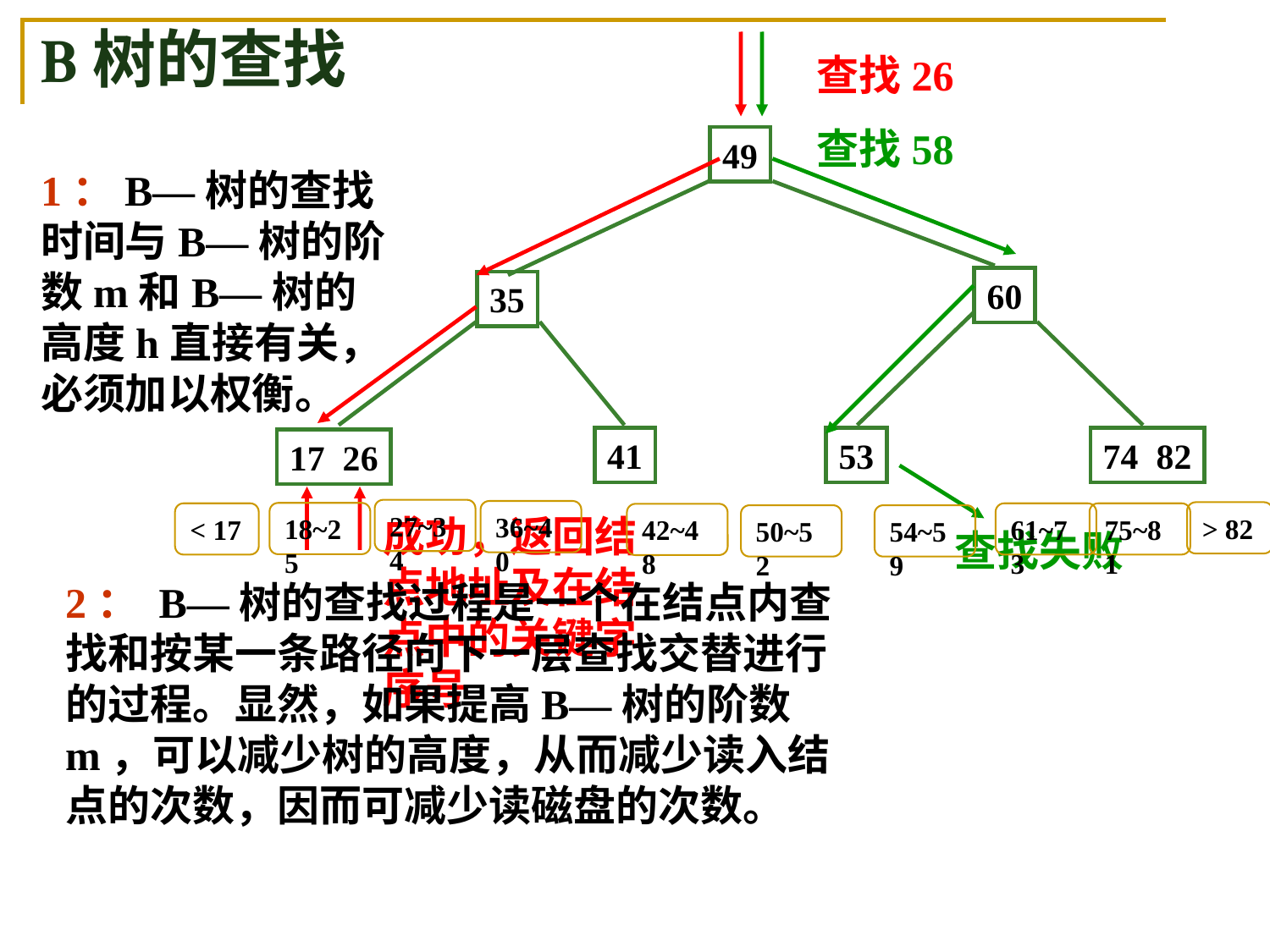

B树的查找

查找26
查找58
49

60
35

41
53
74  82
17  26
1：B—树的查找时间与B—树的阶数m和B—树的高度h直接有关，必须加以权衡。

27~34
36~40
> 82
18~25
< 17
61~73
75~81
42~48
50~52
54~59
成功，返回结点地址及在结点中的关键字序号
查找失败
2： B—树的查找过程是一个在结点内查找和按某一条路径向下一层查找交替进行的过程。显然，如果提高B—树的阶数m，可以减少树的高度，从而减少读入结点的次数，因而可减少读磁盘的次数。